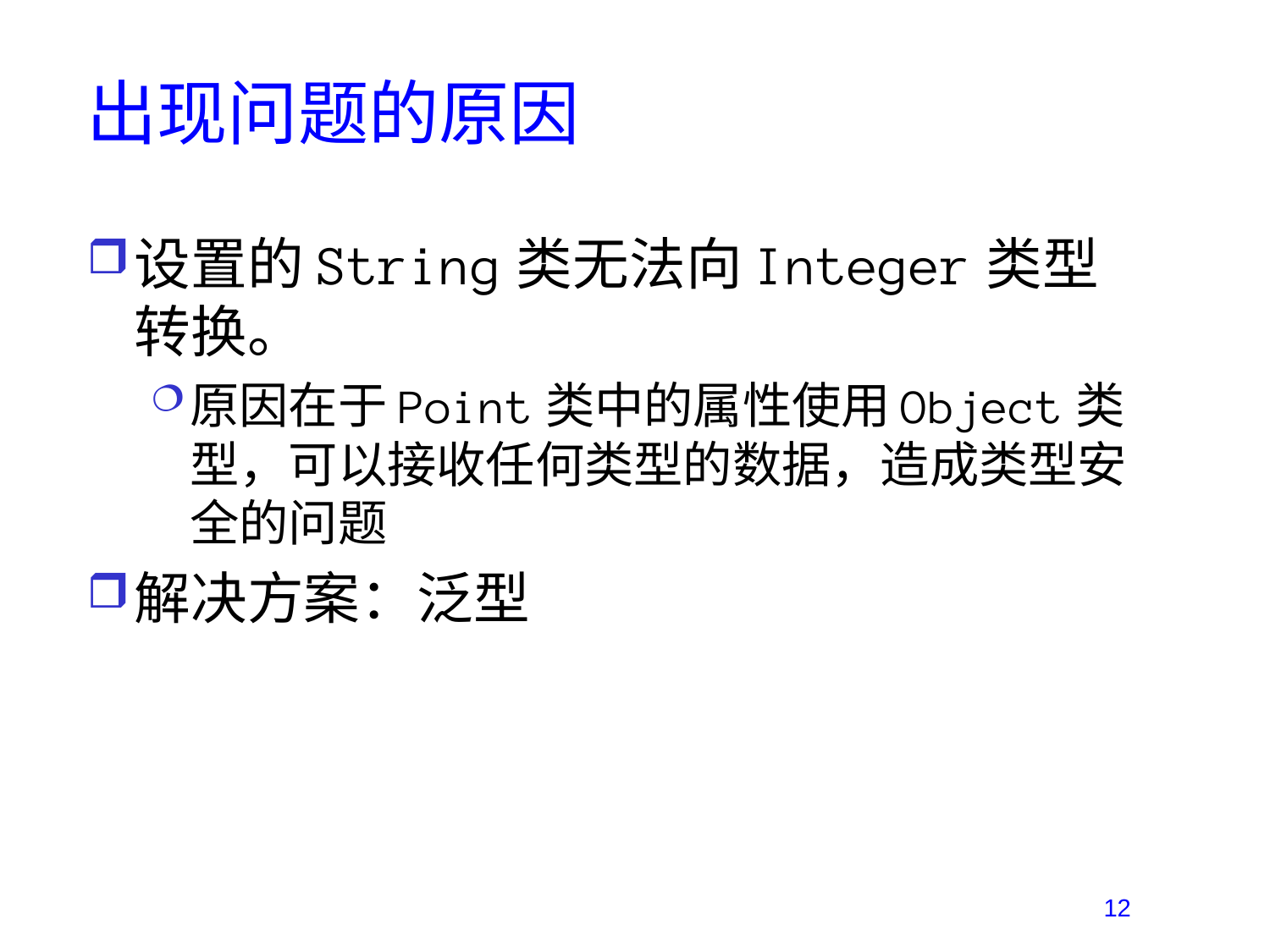

# 出现问题的原因
设置的String类无法向Integer类型转换。
原因在于Point类中的属性使用Object类型，可以接收任何类型的数据，造成类型安全的问题
解决方案：泛型
12